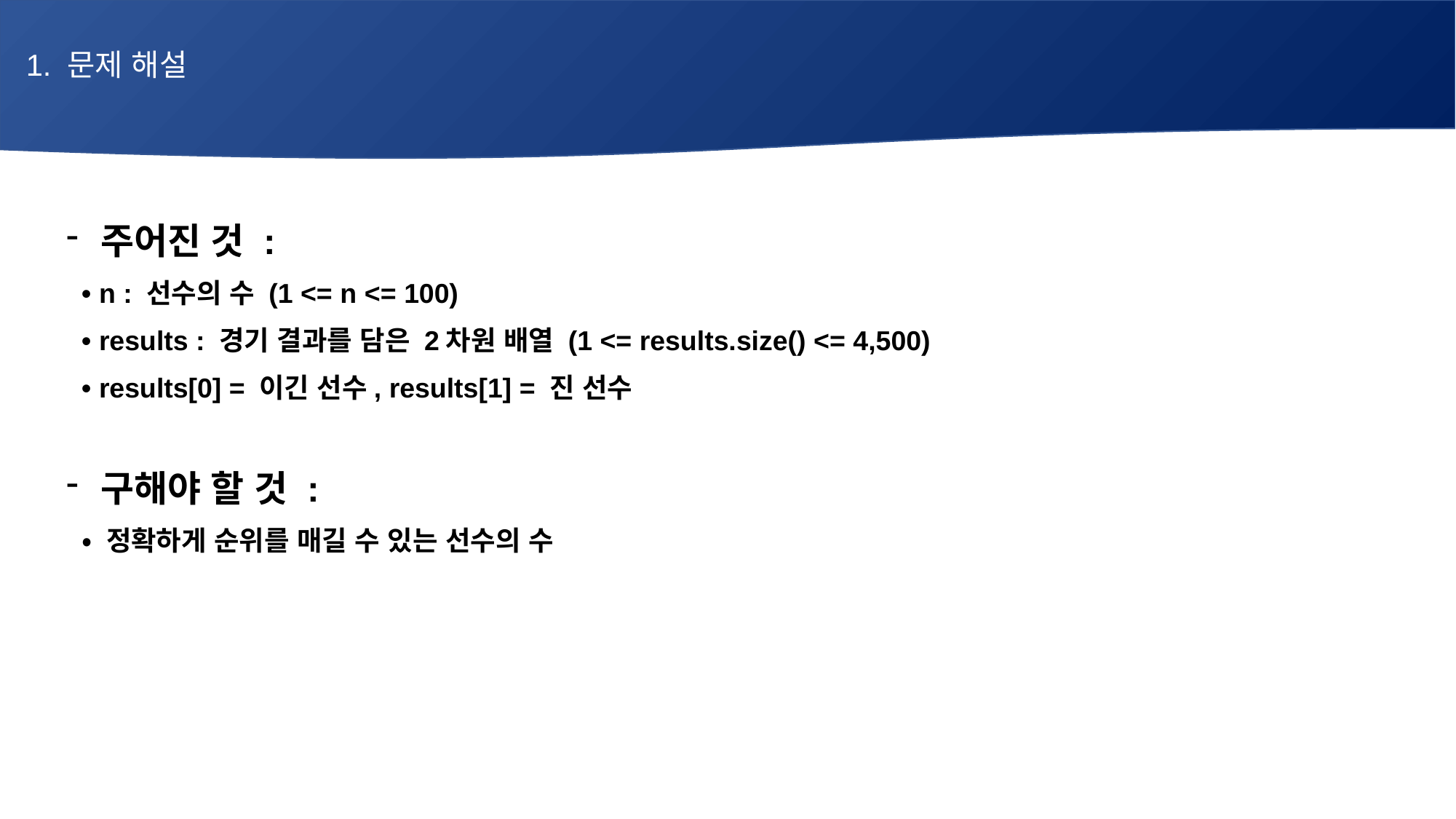

1. 문제 해설
# 매주 1 과제 LV2
주어진 것 :
  • n : 선수의 수 (1 <= n <= 100)
  • results : 경기 결과를 담은 2차원 배열 (1 <= results.size() <= 4,500)
  • results[0] = 이긴 선수, results[1] = 진 선수

구해야 할 것 :
  • 정확하게 순위를 매길 수 있는 선수의 수